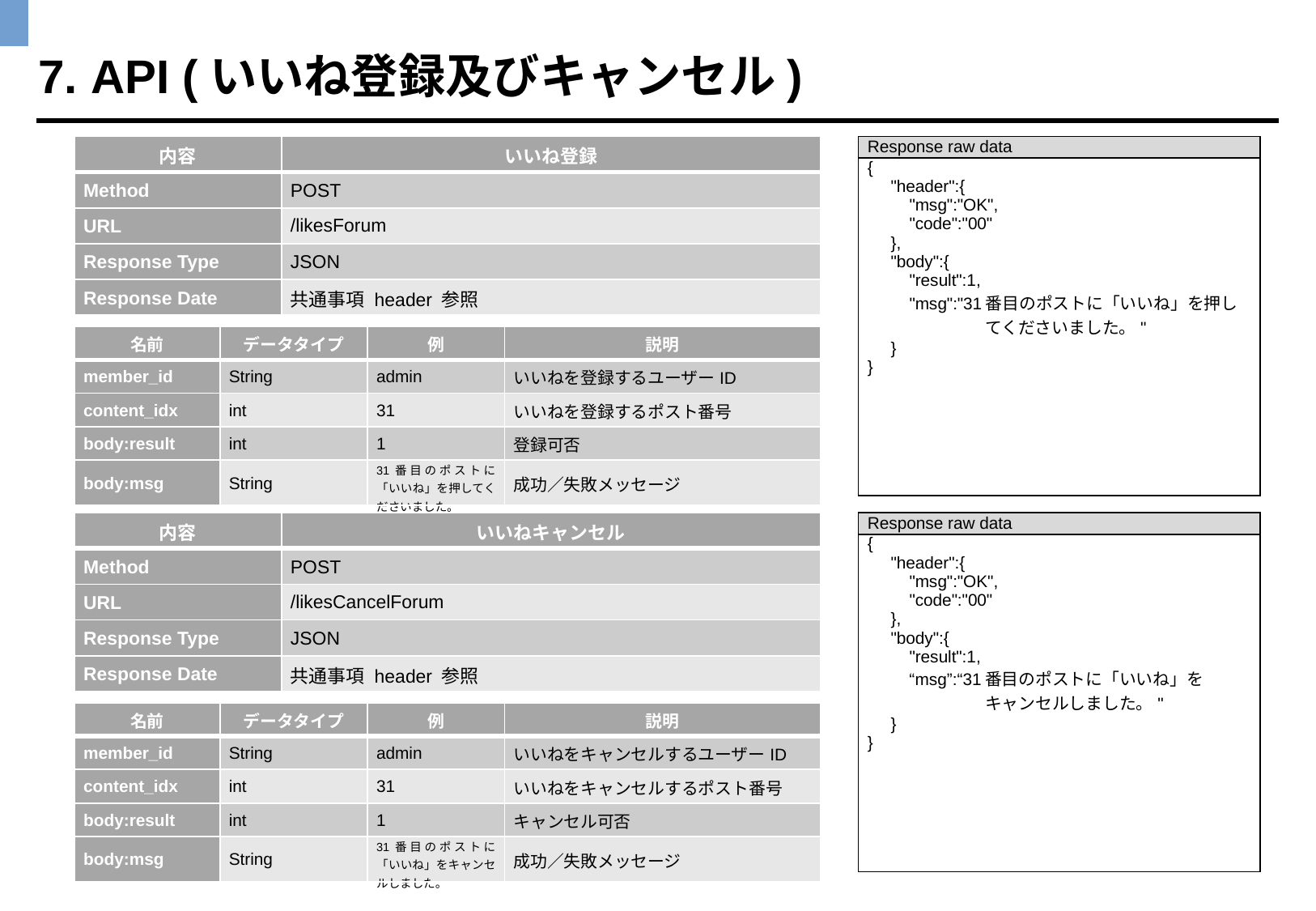

7. API (いいね登録及びキャンセル)
| 内容 | いいね登録 |
| --- | --- |
| Method | POST |
| URL | /likesForum |
| Response Type | JSON |
| Response Date | 共通事項 header 参照 |
| Response raw data |
| --- |
| { "header":{ "msg":"OK", "code":"00" }, "body":{ "result":1, "msg":"31番目のポストに「いいね」を押し 　　　　　　　てくださいました。" } } |
| 名前 | データタイプ | 例 | 説明 |
| --- | --- | --- | --- |
| member\_id | String | admin | いいねを登録するユーザーID |
| content\_idx | int | 31 | いいねを登録するポスト番号 |
| body:result | int | 1 | 登録可否 |
| body:msg | String | 31番目のポストに「いいね」を押してくださいました。 | 成功／失敗メッセージ |
| 内容 | いいねキャンセル |
| --- | --- |
| Method | POST |
| URL | /likesCancelForum |
| Response Type | JSON |
| Response Date | 共通事項 header 参照 |
| Response raw data |
| --- |
| { "header":{ "msg":"OK", "code":"00" }, "body":{ "result":1, “msg”:“31番目のポストに「いいね」を 　　　　　　　キャンセルしました。" } } |
| 名前 | データタイプ | 例 | 説明 |
| --- | --- | --- | --- |
| member\_id | String | admin | いいねをキャンセルするユーザーID |
| content\_idx | int | 31 | いいねをキャンセルするポスト番号 |
| body:result | int | 1 | キャンセル可否 |
| body:msg | String | 31番目のポストに「いいね」をキャンセルしました。 | 成功／失敗メッセージ |